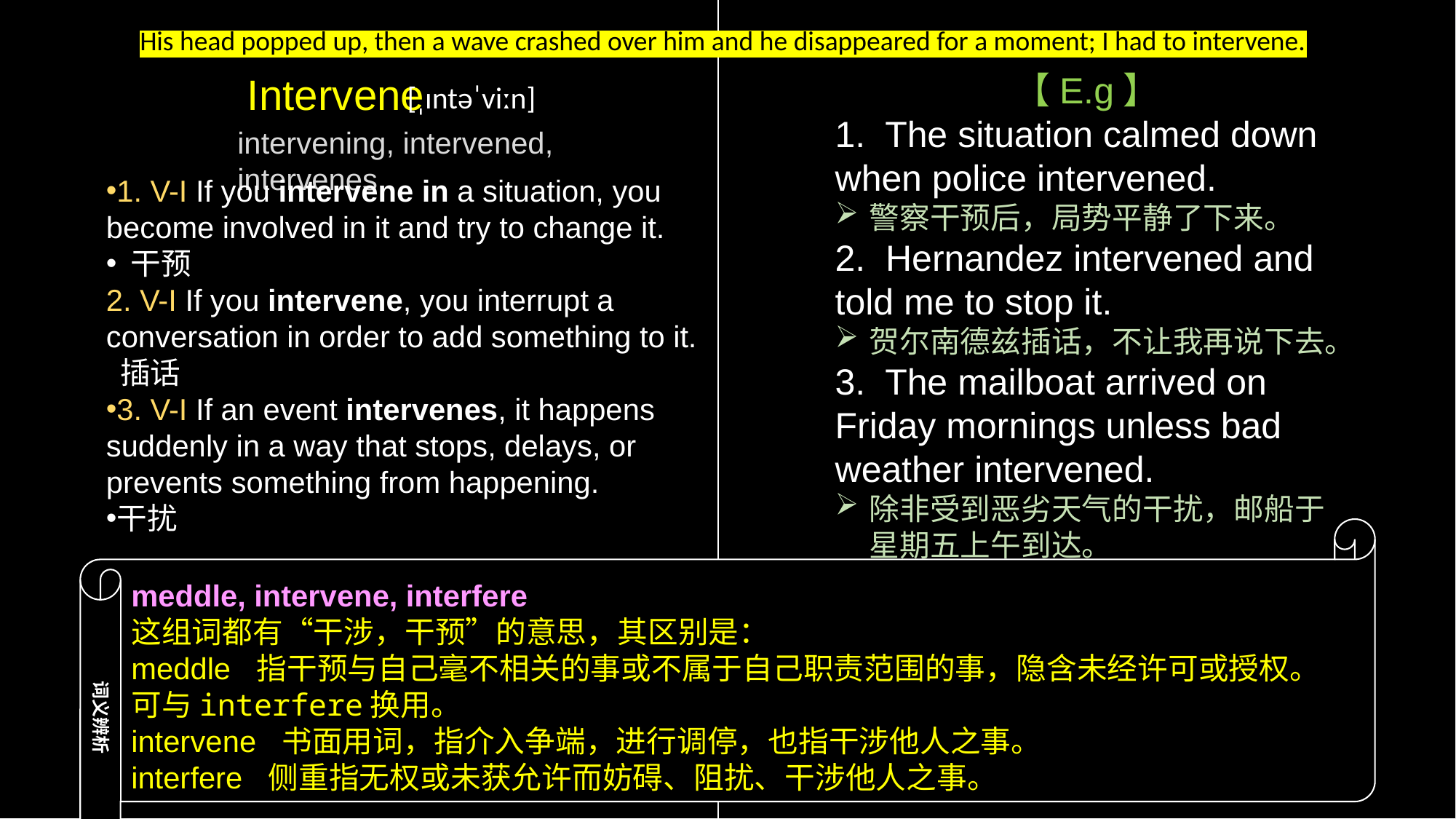

Key-word

His head popped up, then a wave crashed over him and he disappeared for a moment; I had to intervene.
【E.g】
1.  The situation calmed down when police intervened.
警察干预后，局势平静了下来。
2.  Hernandez intervened and told me to stop it.
贺尔南德兹插话，不让我再说下去。
3.  The mailboat arrived on Friday mornings unless bad weather intervened.
除非受到恶劣天气的干扰，邮船于星期五上午到达。
Intervene
[ˌɪntəˈviːn]
intervening, intervened, intervenes
1. V-I If you intervene in a situation, you become involved in it and try to change it.
 干预
2. V-I If you intervene, you interrupt a conversation in order to add something to it.
 插话
3. V-I If an event intervenes, it happens suddenly in a way that stops, delays, or prevents something from happening.
干扰

meddle, intervene, interfere
这组词都有“干涉，干预”的意思，其区别是：
meddle 指干预与自己毫不相关的事或不属于自己职责范围的事，隐含未经许可或授权。可与interfere换用。
intervene 书面用词，指介入争端，进行调停，也指干涉他人之事。
interfere 侧重指无权或未获允许而妨碍、阻扰、干涉他人之事。

词义辨析
3
4